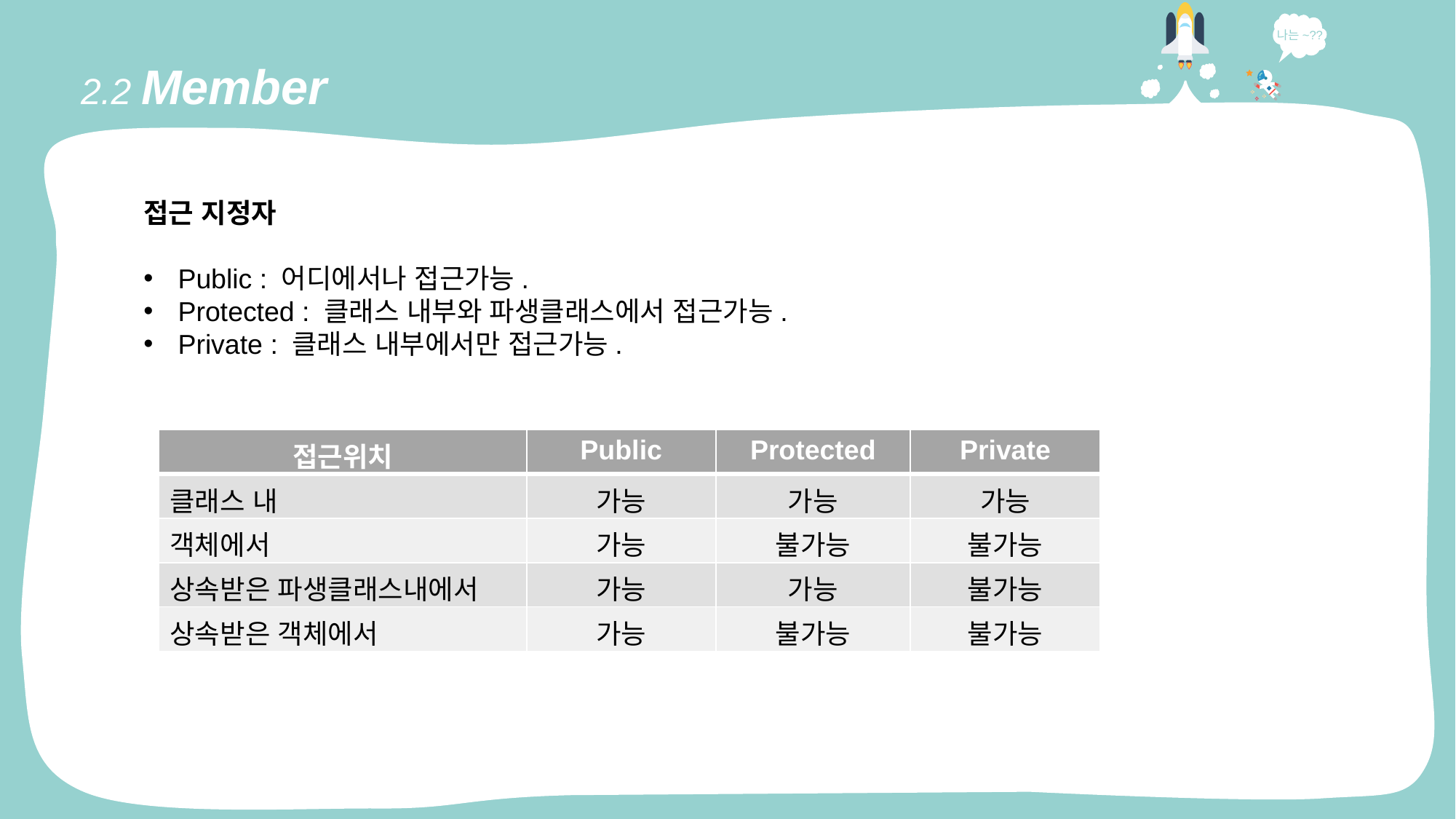

나는~??

2.2 Member

접근 지정자

Public : 어디에서나 접근가능.
Protected : 클래스 내부와 파생클래스에서 접근가능.
Private : 클래스 내부에서만 접근가능.

| 접근위치 | Public | Protected | Private |
| --- | --- | --- | --- |
| 클래스 내 | 가능 | 가능 | 가능 |
| 객체에서 | 가능 | 불가능 | 불가능 |
| 상속받은 파생클래스내에서 | 가능 | 가능 | 불가능 |
| 상속받은 객체에서 | 가능 | 불가능 | 불가능 |